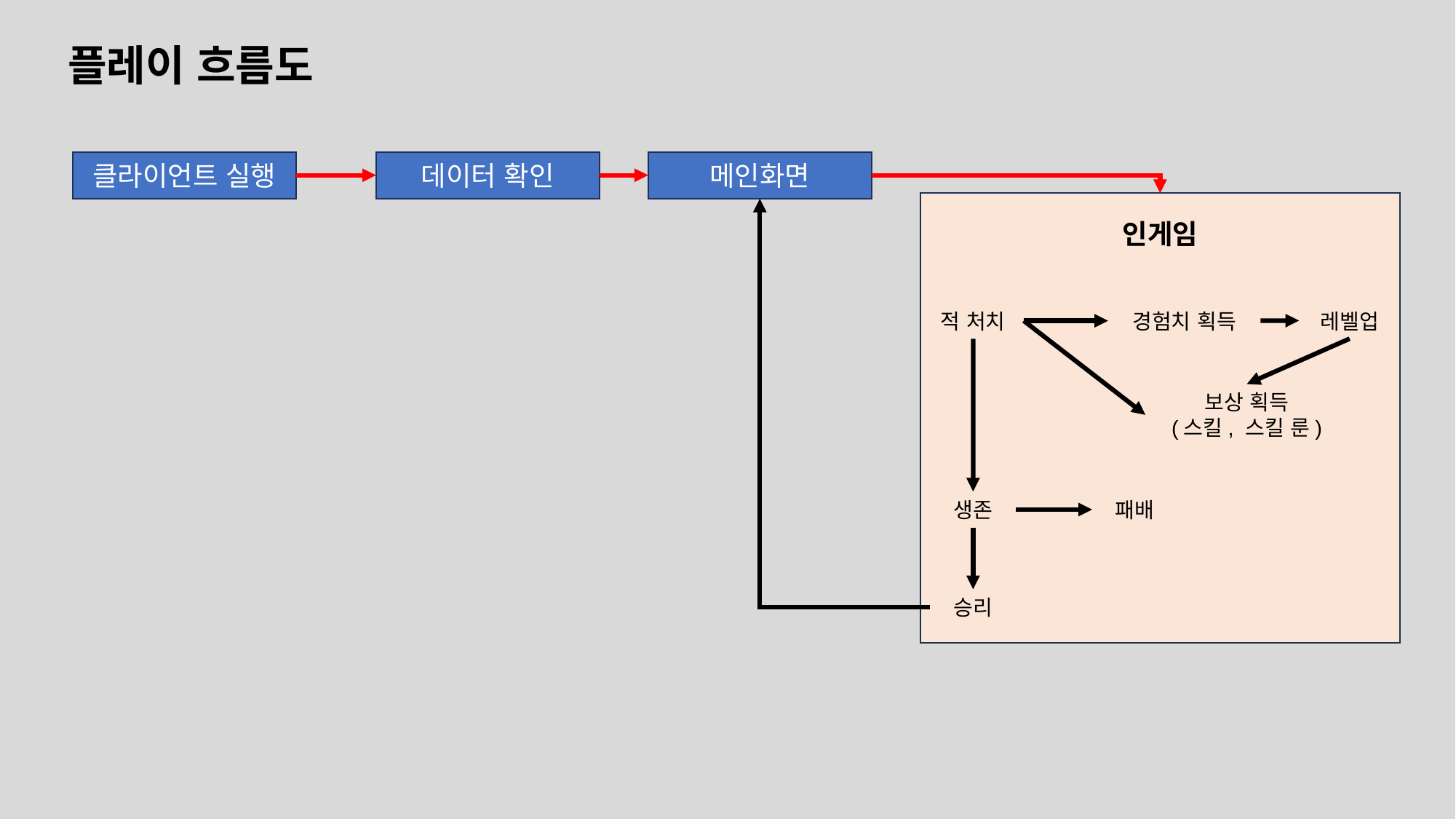

플레이 흐름도
클라이언트 실행
데이터 확인
메인화면

인게임
레벨업
적 처치
경험치 획득
보상 획득
(스킬, 스킬 룬)
생존
패배
승리